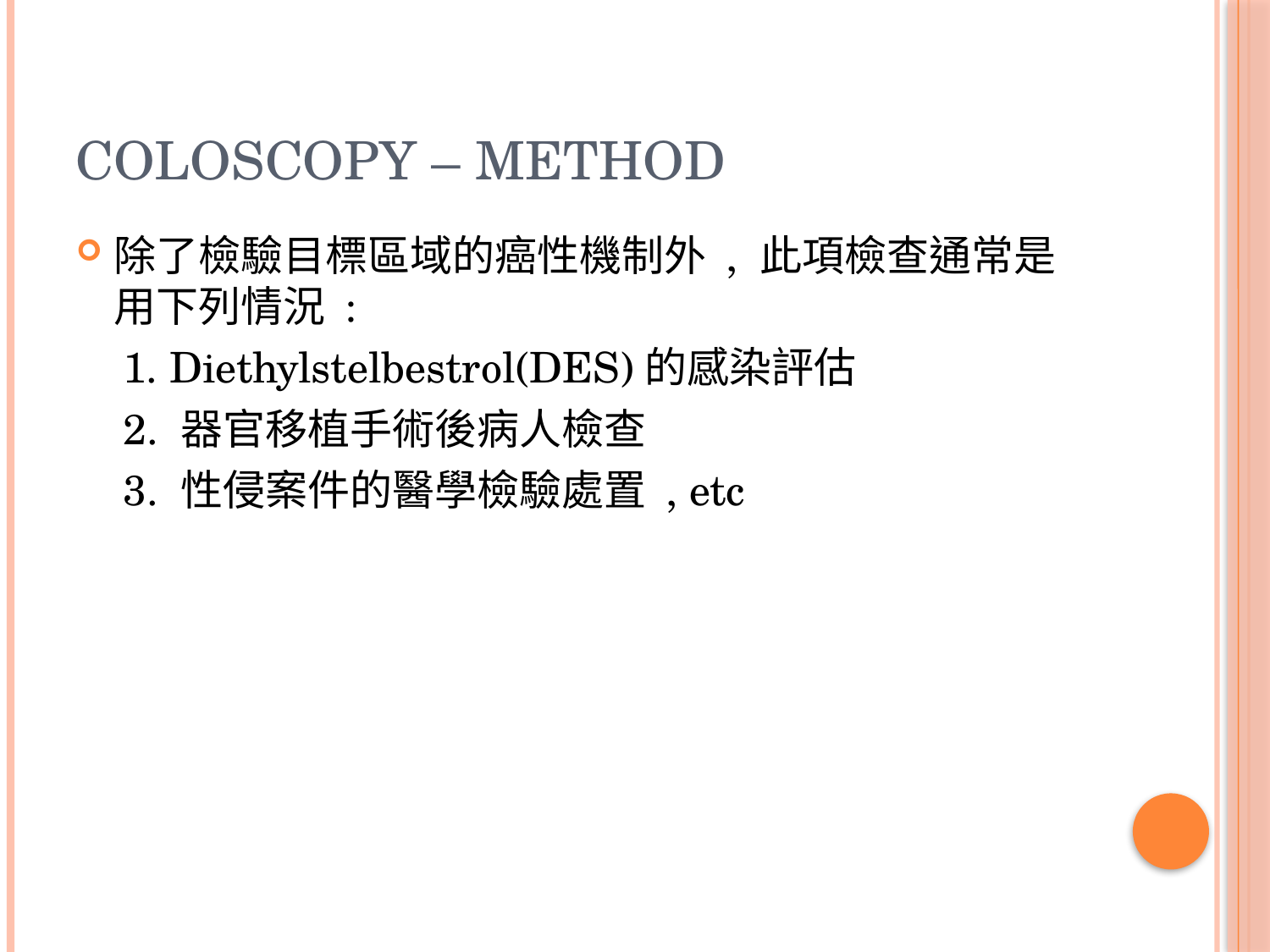

# Coloscopy – method
除了檢驗目標區域的癌性機制外 , 此項檢查通常是用下列情況 :
    1. Diethylstelbestrol(DES)的感染評估
    2. 器官移植手術後病人檢查
    3. 性侵案件的醫學檢驗處置 , etc